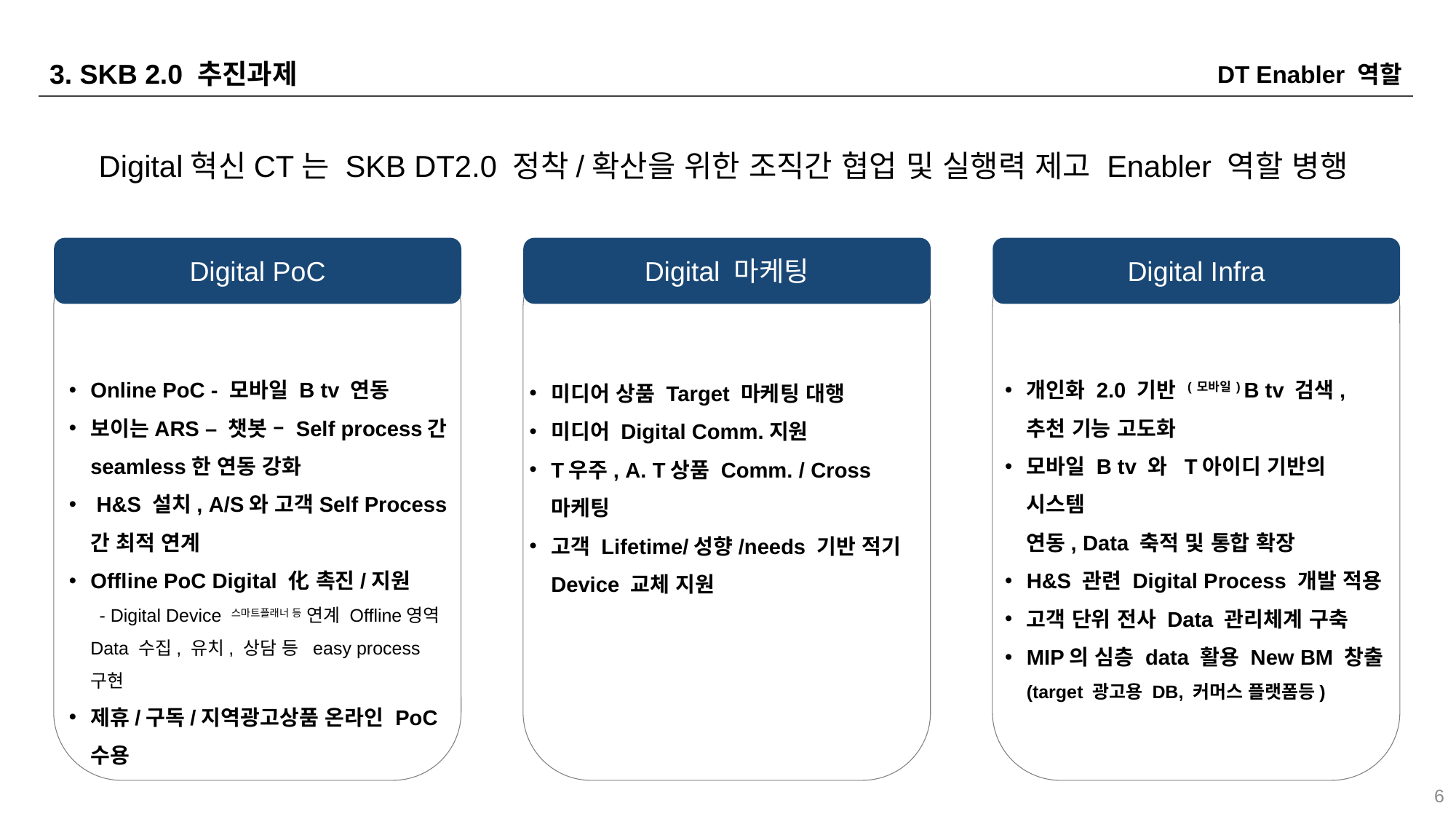

# 3. SKB 2.0 추진과제
DT Enabler 역할
Digital혁신CT는 SKB DT2.0 정착/확산을 위한 조직간 협업 및 실행력 제고 Enabler 역할 병행
Digital PoC
Digital 마케팅
Digital Infra

Online PoC - 모바일 B tv 연동
보이는ARS – 챗봇 – Self process간seamless한 연동 강화
 H&S 설치, A/S와 고객Self Process간 최적 연계
Offline PoC Digital 化 촉진/지원
      - Digital Device 스마트플래너 등 연계 Offline영역Data 수집, 유치, 상담 등  easy process 구현
제휴/구독/지역광고상품 온라인 PoC 수용
개인화 2.0 기반 (모바일) B tv 검색,
추천 기능 고도화
모바일 B tv 와  T아이디 기반의 시스템
연동, Data 축적 및 통합 확장
H&S 관련 Digital Process 개발 적용
고객 단위 전사 Data 관리체계 구축
MIP의 심층 data 활용 New BM 창출(target 광고용 DB, 커머스 플랫폼등)
미디어 상품 Target 마케팅 대행
미디어 Digital Comm.지원
T우주, A. T상품 Comm. / Cross 마케팅
고객 Lifetime/성향/needs 기반 적기 Device 교체 지원

6